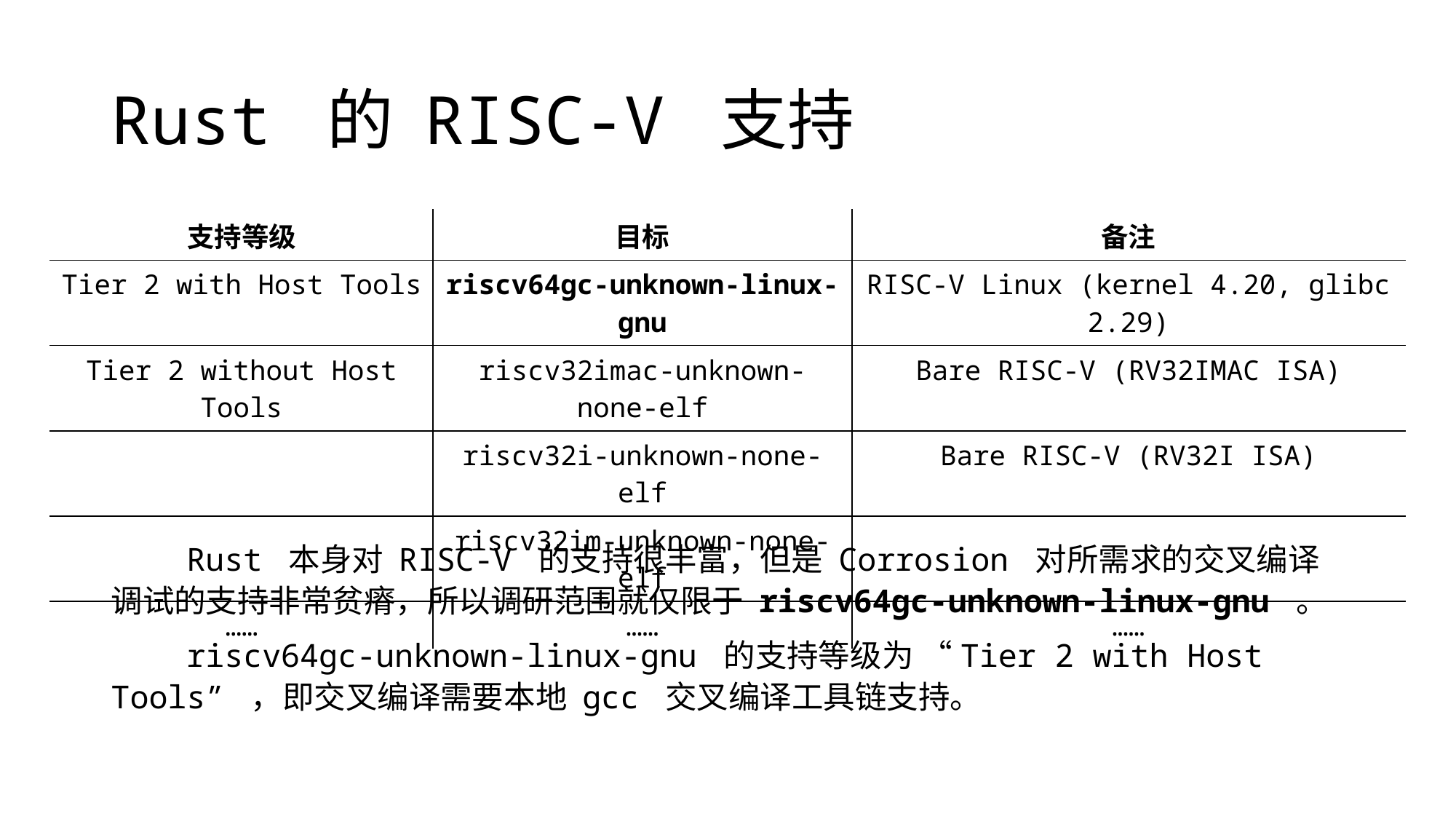

# Rust 的 RISC-V 支持
| 支持等级 | 目标 | 备注 |
| --- | --- | --- |
| Tier 2 with Host Tools | riscv64gc-unknown-linux-gnu | RISC-V Linux (kernel 4.20, glibc 2.29) |
| Tier 2 without Host Tools | riscv32imac-unknown-none-elf | Bare RISC-V (RV32IMAC ISA) |
|  | riscv32i-unknown-none-elf | Bare RISC-V (RV32I ISA) |
|  | riscv32im-unknown-none-elf |  |
| …… | …… | …… |
    Rust 本身对 RISC-V 的支持很丰富，但是 Corrosion 对所需求的交叉编译调试的支持非常贫瘠，所以调研范围就仅限于 riscv64gc-unknown-linux-gnu 。
    riscv64gc-unknown-linux-gnu 的支持等级为 “Tier 2 with Host Tools” ，即交叉编译需要本地 gcc 交叉编译工具链支持。